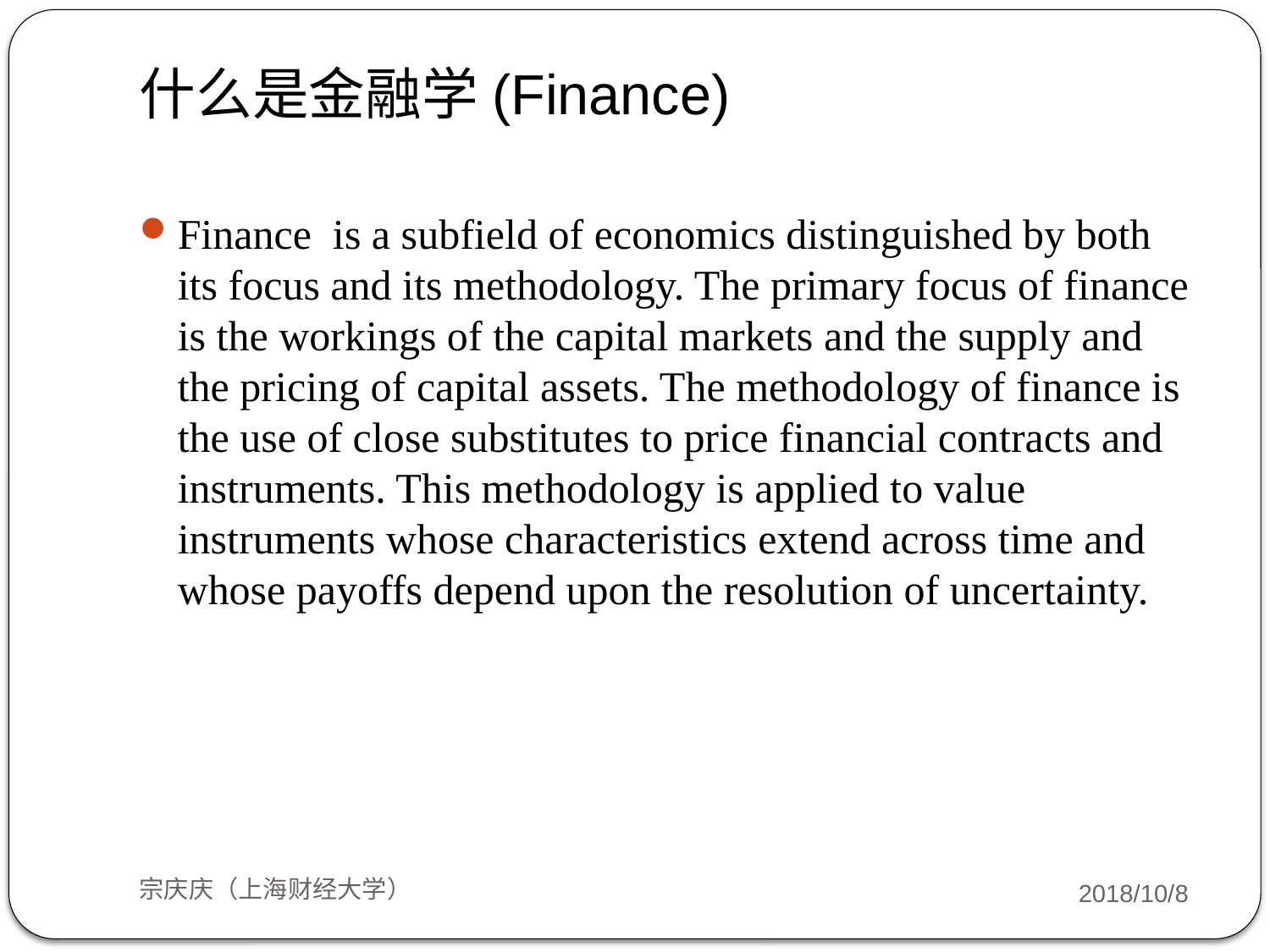

# 什么是金融学(Finance)
Finance  is a subfield of economics distinguished by both its focus and its methodology. The primary focus of finance is the workings of the capital markets and the supply and the pricing of capital assets. The methodology of finance is the use of close substitutes to price financial contracts and instruments. This methodology is applied to value instruments whose characteristics extend across time and whose payoffs depend upon the resolution of uncertainty.
宗庆庆（上海财经大学）
2018/10/8